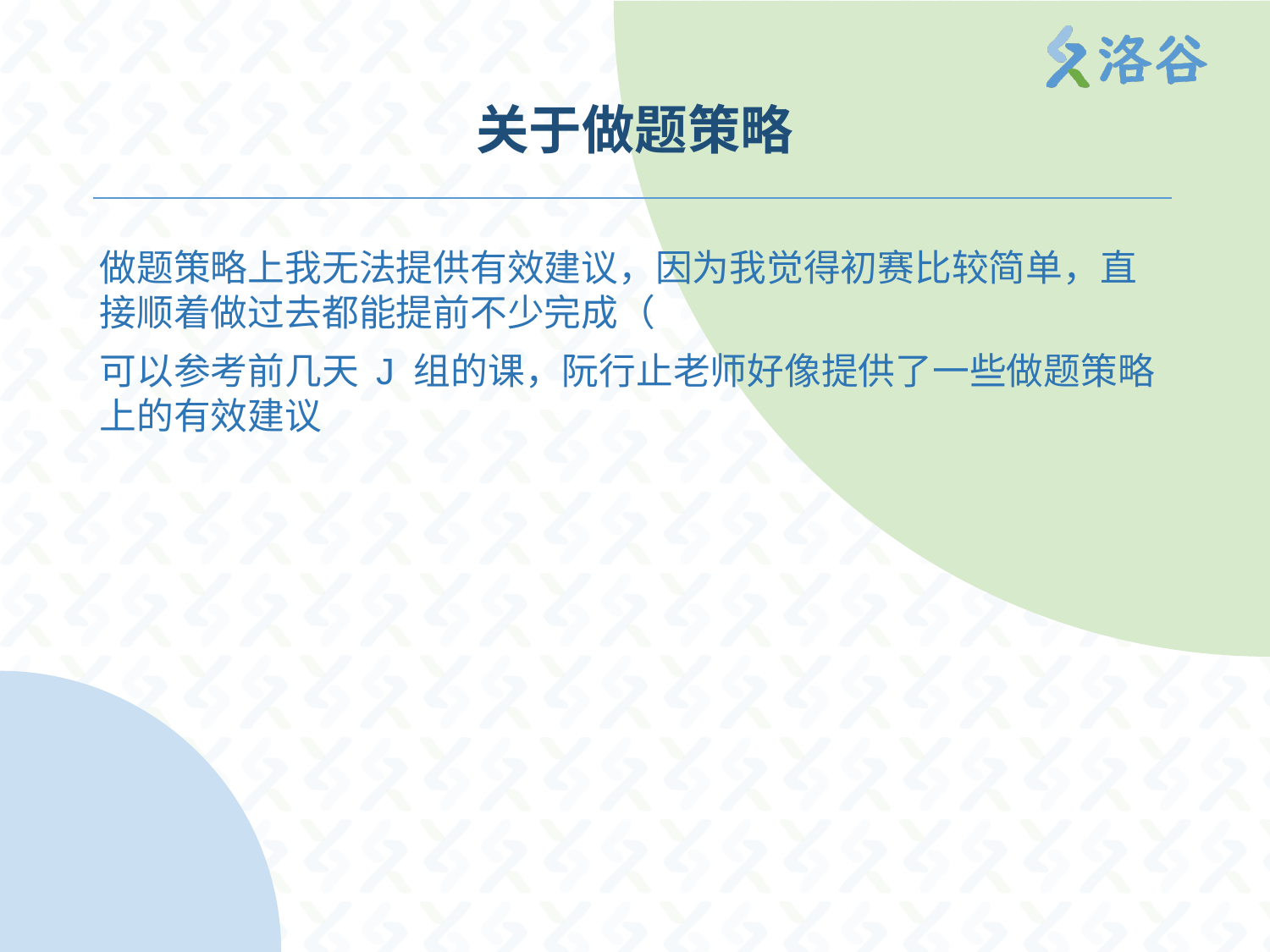

# 关于做题策略
做题策略上我无法提供有效建议，因为我觉得初赛比较简单，直接顺着做过去都能提前不少完成（
可以参考前几天 J 组的课，阮行止老师好像提供了一些做题策略上的有效建议